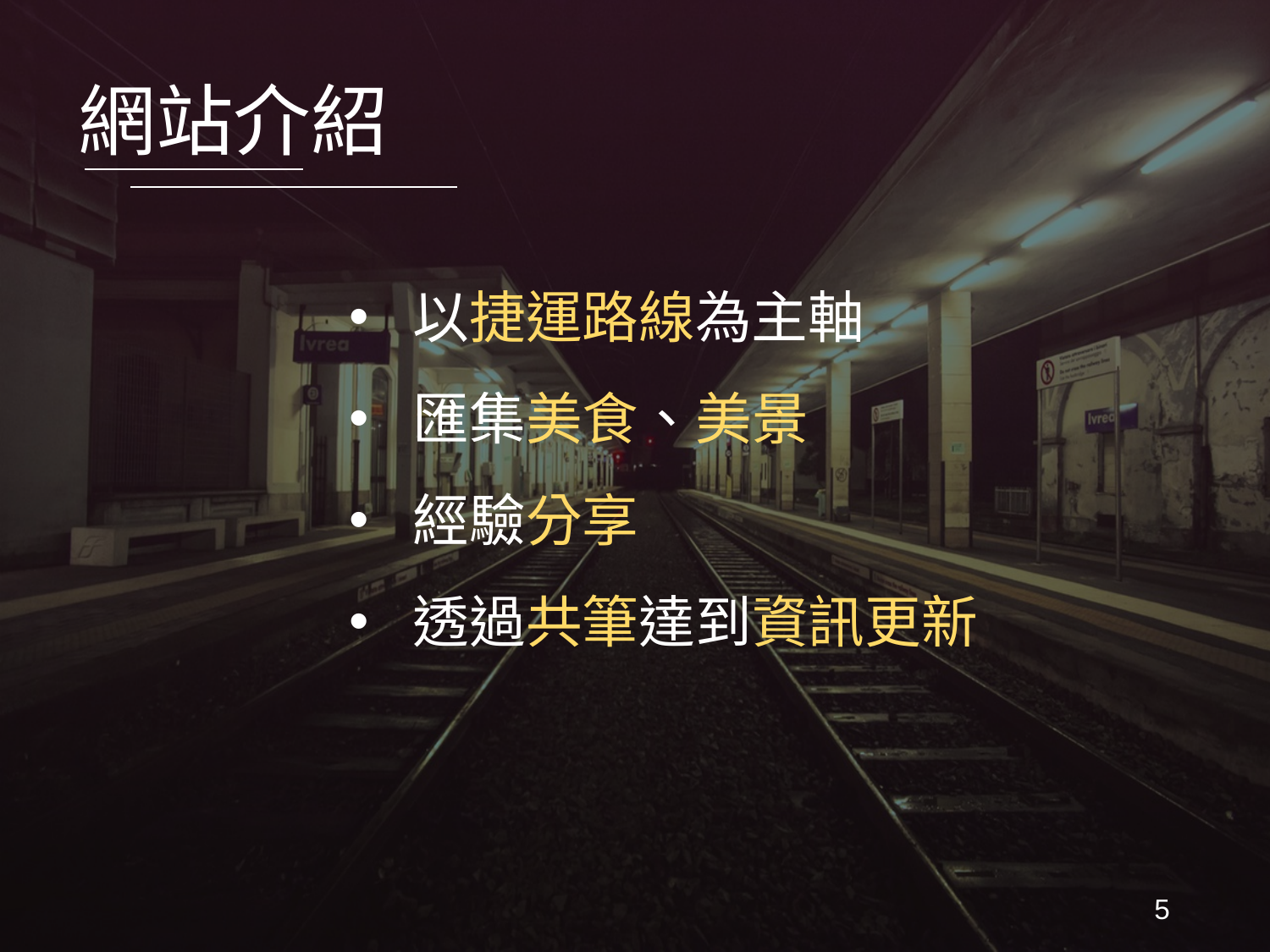

網站介紹
以捷運路線為主軸
匯集美食、美景
經驗分享
透過共筆達到資訊更新
5